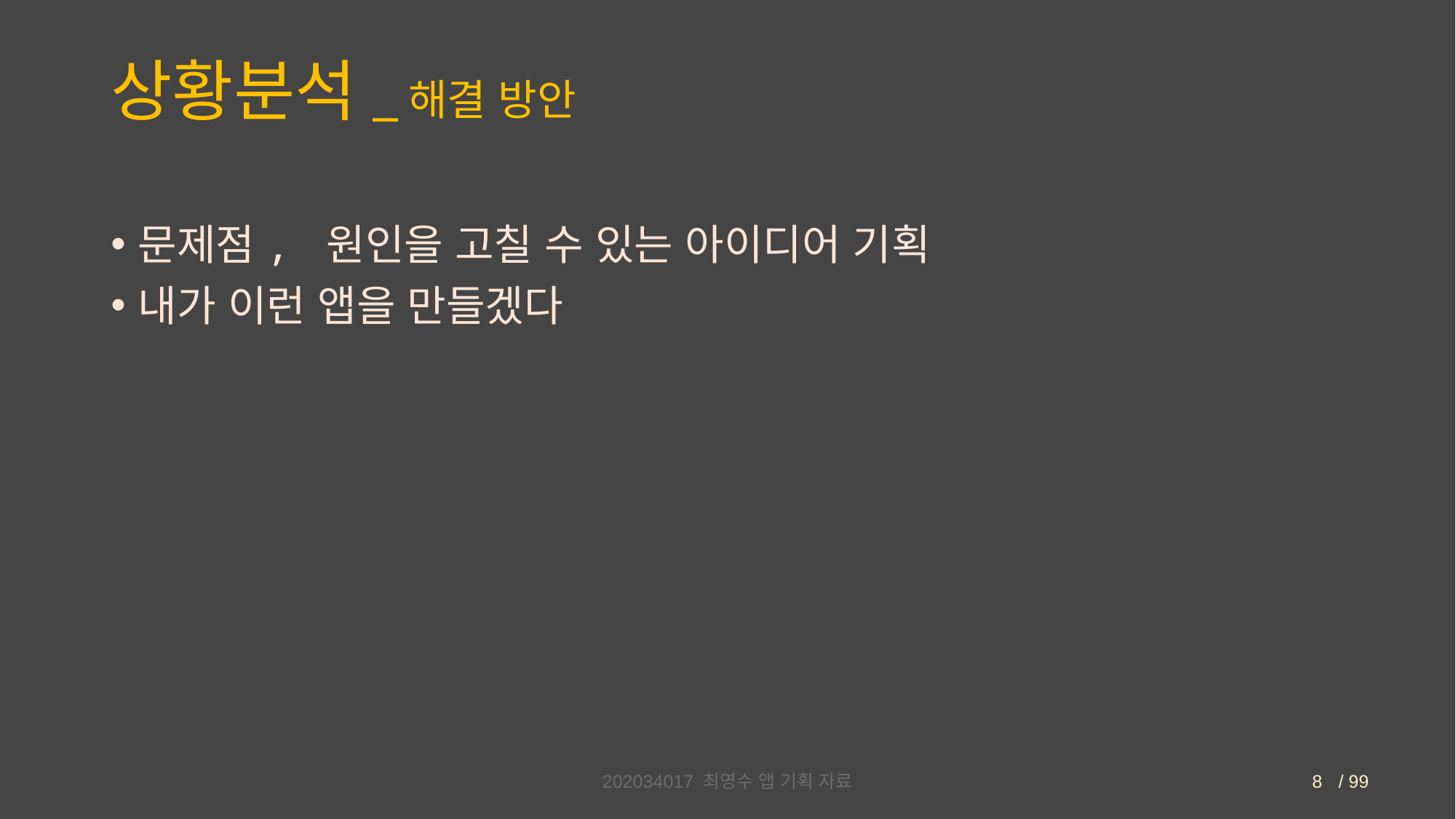

# 상황분석_해결 방안
문제점, 원인을 고칠 수 있는 아이디어 기획
내가 이런 앱을 만들겠다
8
202034017 최영수 앱 기획 자료